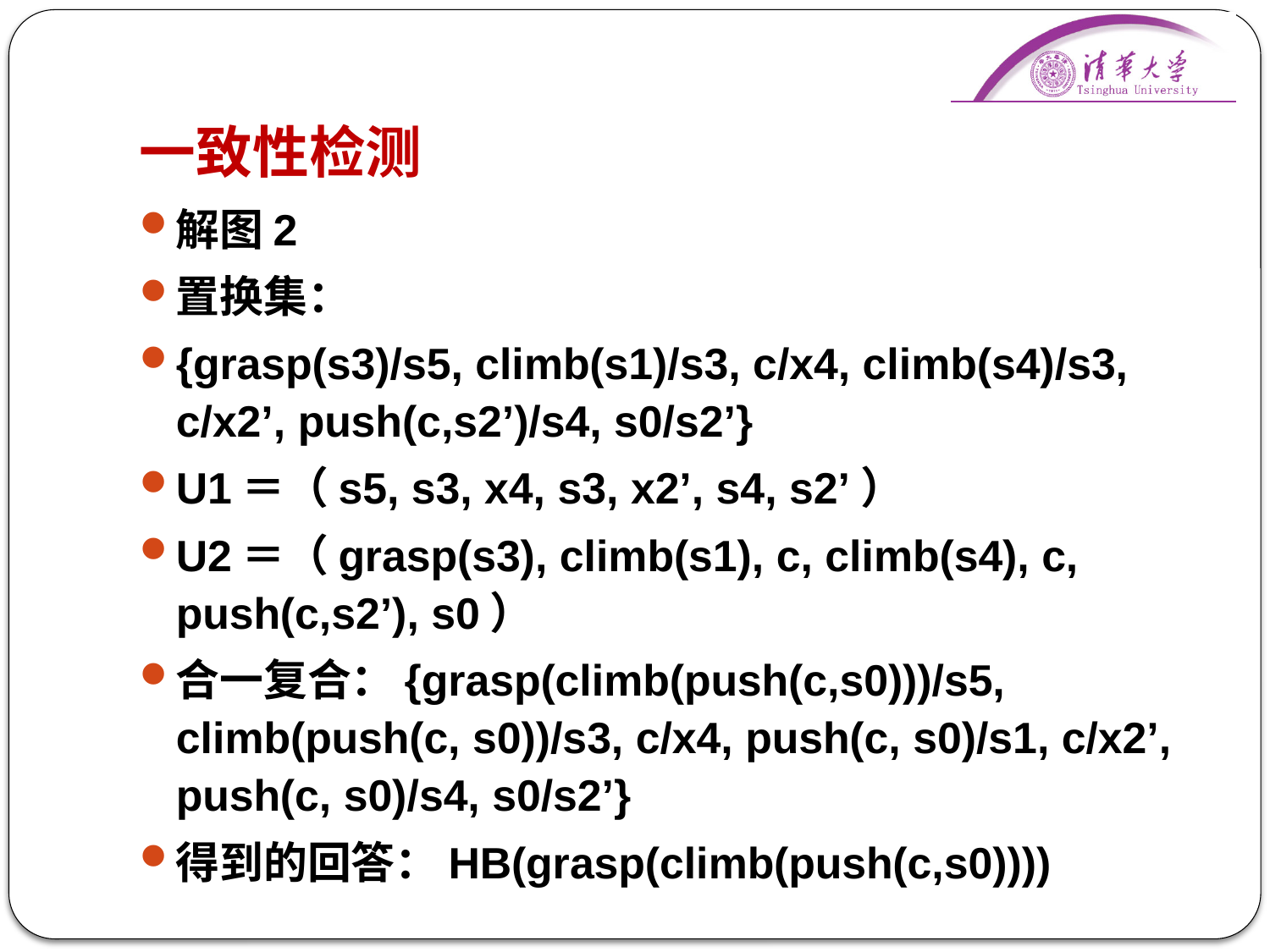

# 一致性检测
解图2
置换集：
{grasp(s3)/s5, climb(s1)/s3, c/x4, climb(s4)/s3, c/x2’, push(c,s2’)/s4, s0/s2’}
U1＝（s5, s3, x4, s3, x2’, s4, s2’）
U2＝（grasp(s3), climb(s1), c, climb(s4), c, push(c,s2’), s0）
合一复合：{grasp(climb(push(c,s0)))/s5, climb(push(c, s0))/s3, c/x4, push(c, s0)/s1, c/x2’, push(c, s0)/s4, s0/s2’}
得到的回答：HB(grasp(climb(push(c,s0))))